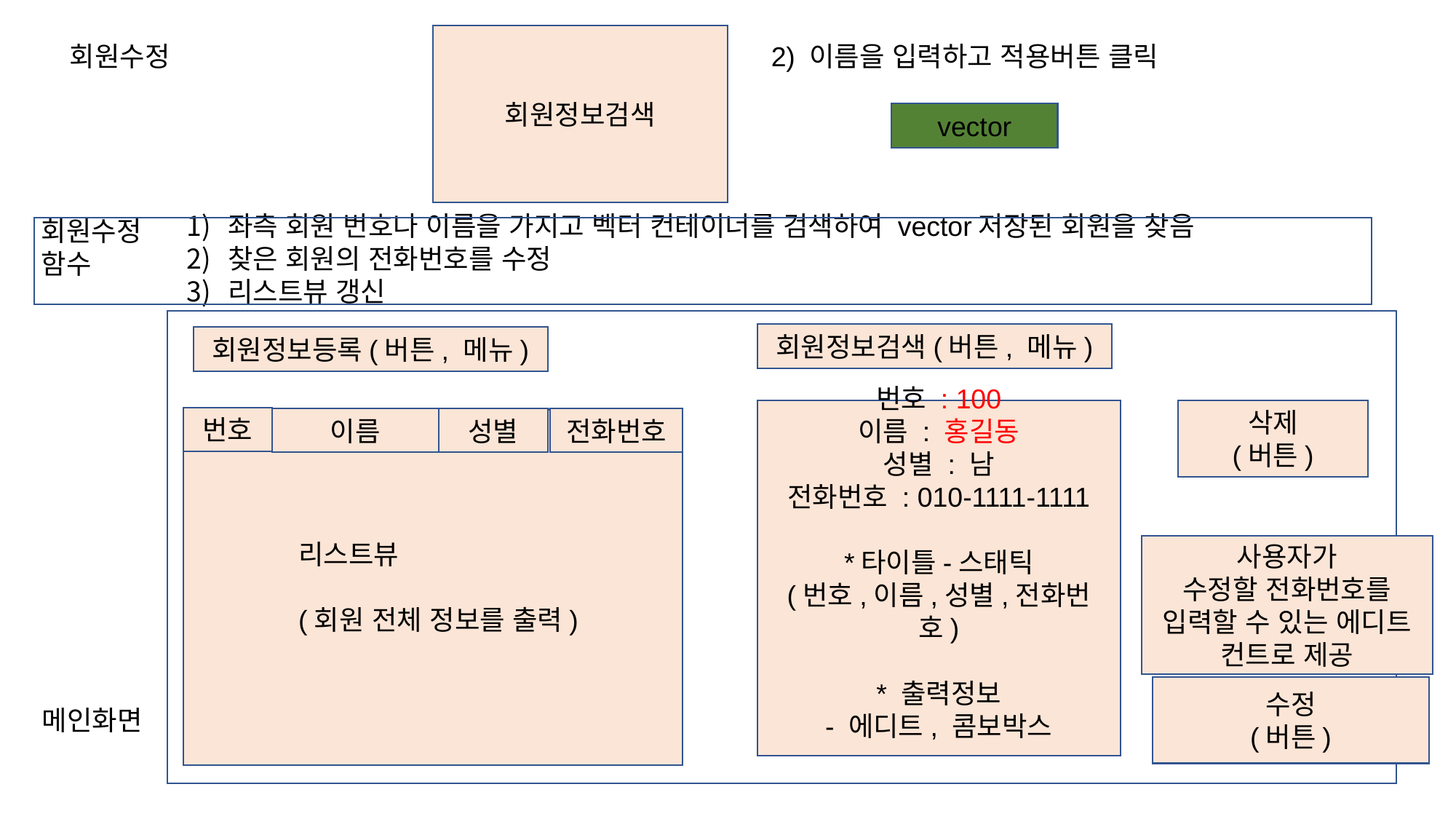

회원정보검색
회원수정
2) 이름을 입력하고 적용버튼 클릭
vector
좌측 회원 번호나 이름을 가지고 벡터 컨테이너를 검색하여 vector저장된 회원을 찾음
찾은 회원의 전화번호를 수정
리스트뷰 갱신
회원수정
함수

회원정보검색(버튼, 메뉴)
회원정보등록(버튼, 메뉴)
번호 : 100
이름 : 홍길동
성별 : 남
전화번호 : 010-1111-1111

*타이틀-스태틱
(번호,이름,성별,전화번호)

* 출력정보
- 에디트, 콤보박스

삭제
(버튼)
번호
이름
성별
전화번호

리스트뷰

(회원 전체 정보를 출력)
사용자가
수정할 전화번호를 입력할 수 있는 에디트 컨트로 제공
수정
(버튼)
메인화면